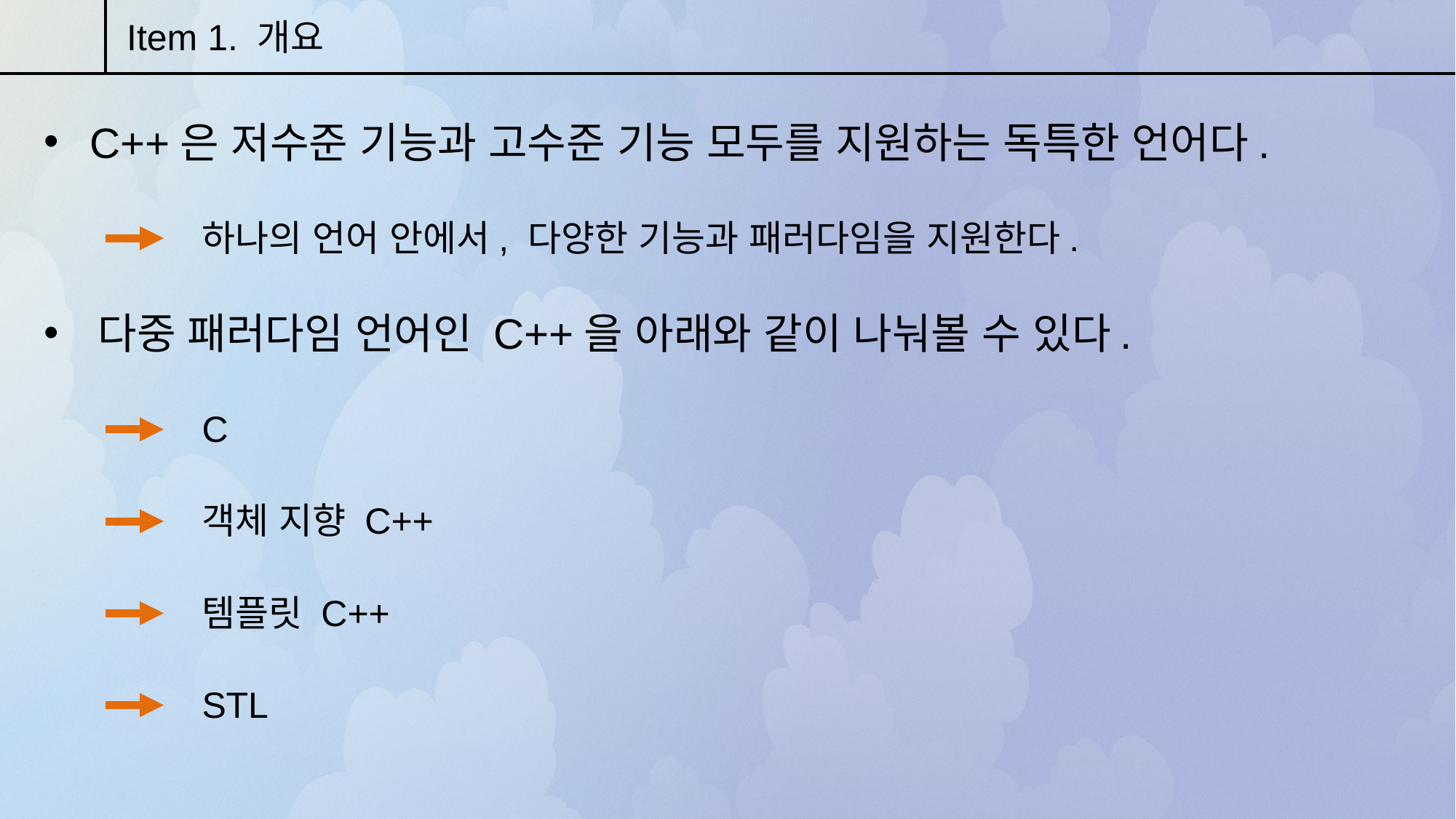

Item 1. 개요
 C++은 저수준 기능과 고수준 기능 모두를 지원하는 독특한 언어다.
하나의 언어 안에서, 다양한 기능과 패러다임을 지원한다.
 다중 패러다임 언어인 C++을 아래와 같이 나눠볼 수 있다.
C
객체 지향 C++
템플릿 C++
STL